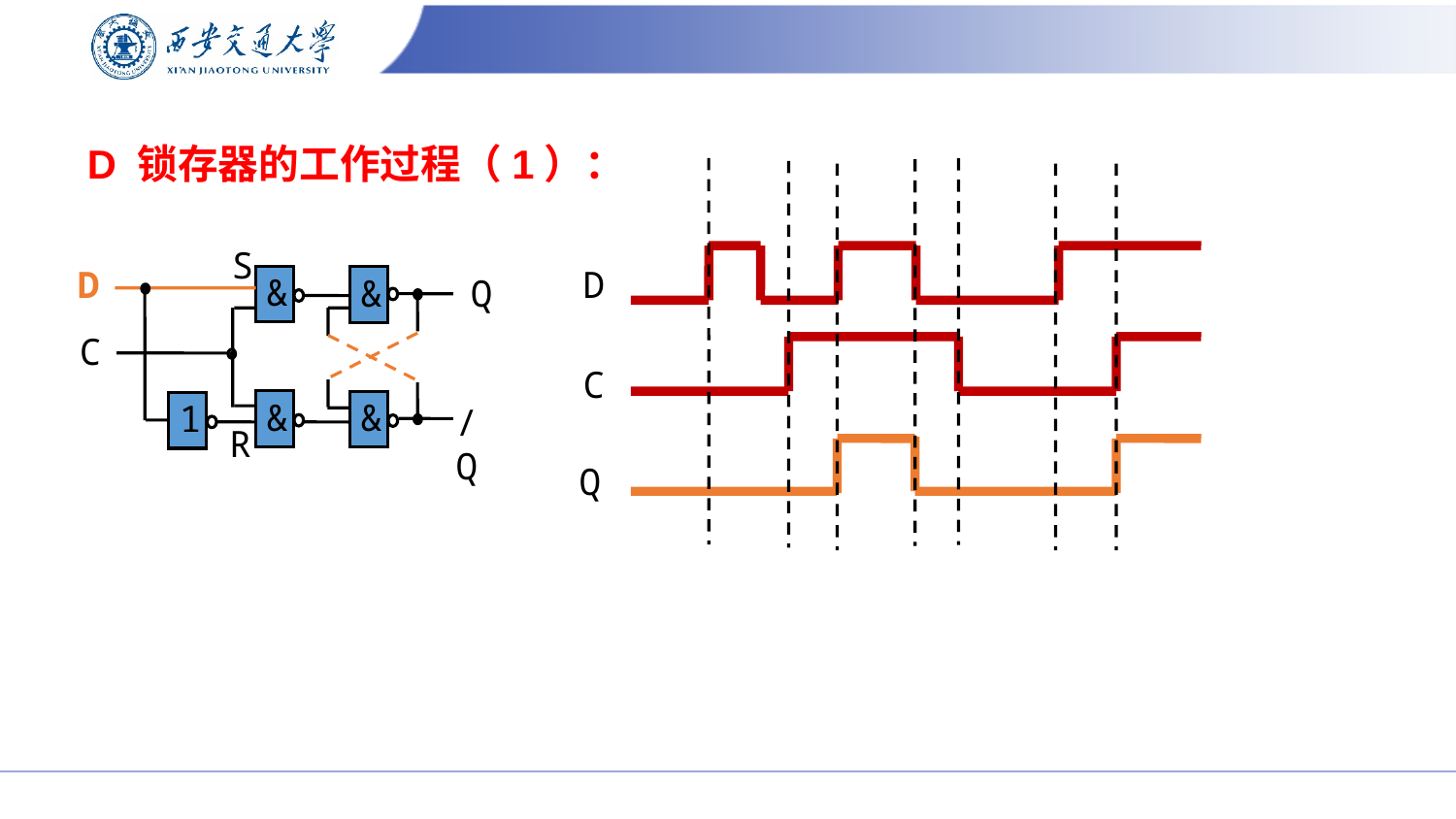

# D 锁存器的工作过程（1）：

S
D
&
&
Q

C

&
&
1

/Q

R

D

●

C

●

Q